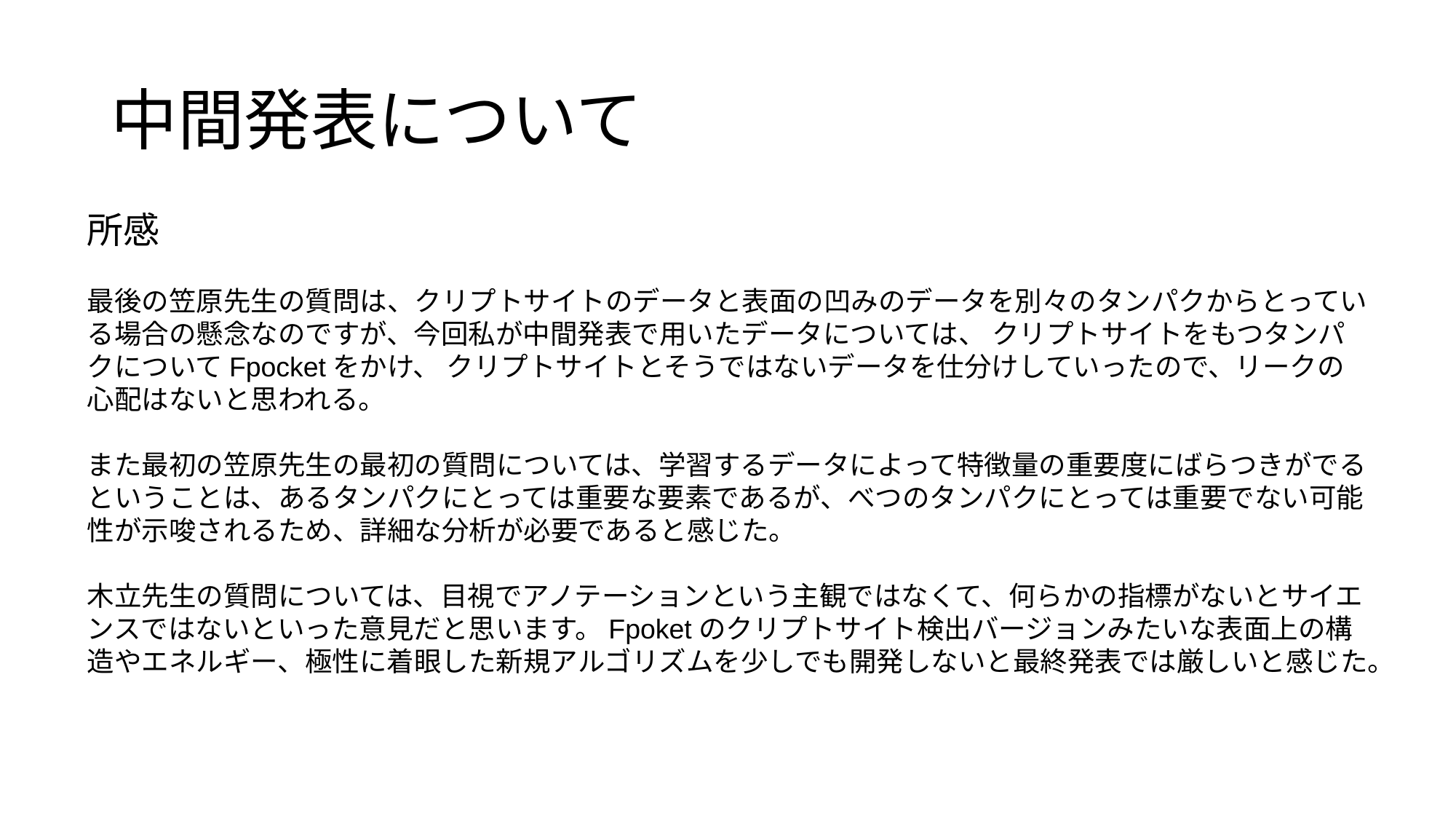

# 中間発表について
所感

最後の笠原先生の質問は、クリプトサイトのデータと表面の凹みのデータを別々のタンパクからとっている場合の懸念なのですが、今回私が中間発表で用いたデータについては、 クリプトサイトをもつタンパクについてFpocketをかけ、 クリプトサイトとそうではないデータを仕分けしていったので、リークの心配はないと思われる。

また最初の笠原先生の最初の質問については、学習するデータによって特徴量の重要度にばらつきがでるということは、あるタンパクにとっては重要な要素であるが、べつのタンパクにとっては重要でない可能性が示唆されるため、詳細な分析が必要であると感じた。

木立先生の質問については、目視でアノテーションという主観ではなくて、何らかの指標がないとサイエンスではないといった意見だと思います。Fpoketのクリプトサイト検出バージョンみたいな表面上の構造やエネルギー、極性に着眼した新規アルゴリズムを少しでも開発しないと最終発表では厳しいと感じた。